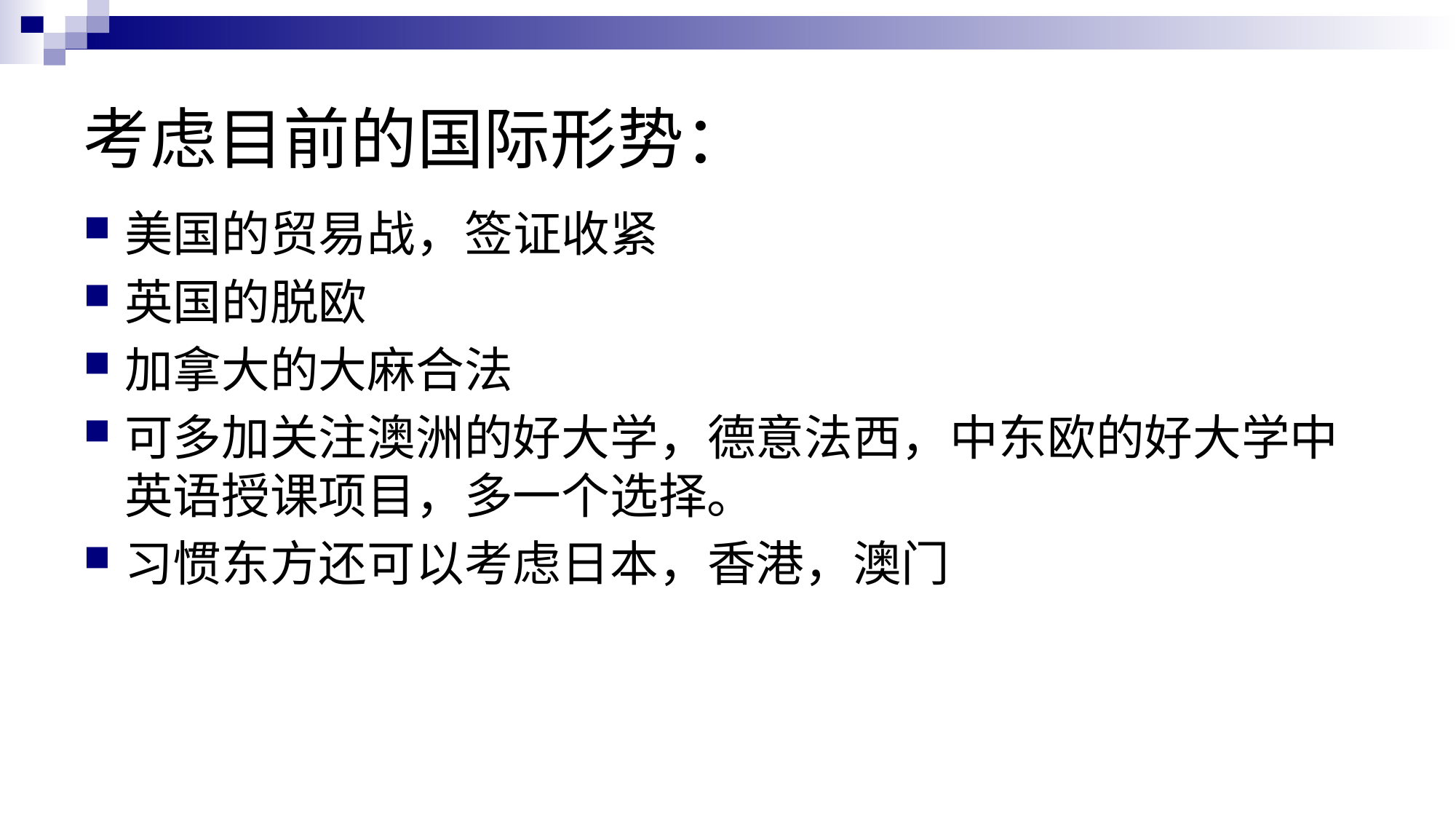

# 考虑目前的国际形势：
美国的贸易战，签证收紧
英国的脱欧
加拿大的大麻合法
可多加关注澳洲的好大学，德意法西，中东欧的好大学中英语授课项目，多一个选择。
习惯东方还可以考虑日本，香港，澳门